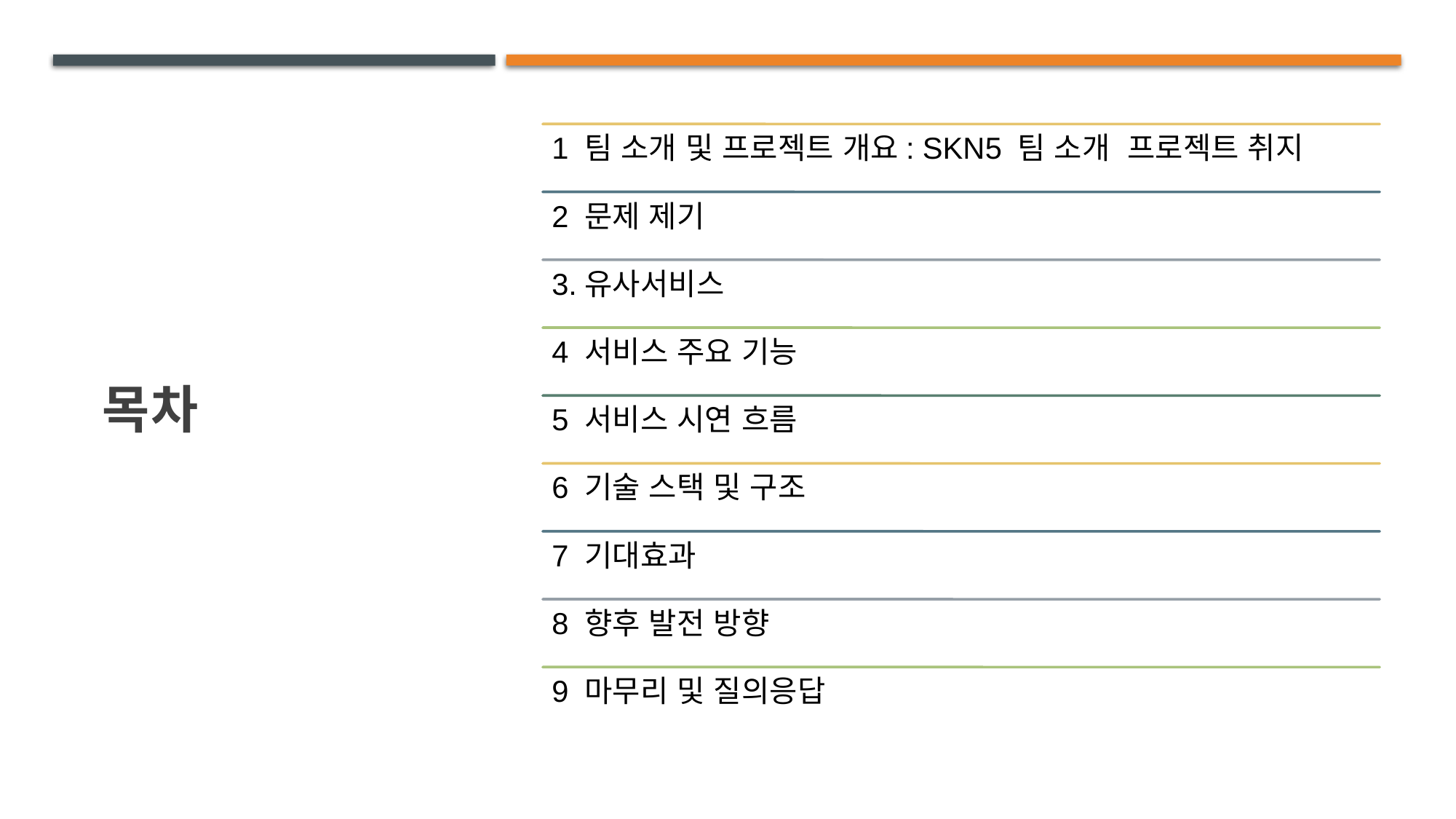

# 목차
1 팀 소개 및 프로젝트 개요: SKN5 팀 소개  프로젝트 취지
2 문제 제기
3.유사서비스
4 서비스 주요 기능
5 서비스 시연 흐름
6 기술 스택 및 구조
7 기대효과
8 향후 발전 방향
9 마무리 및 질의응답